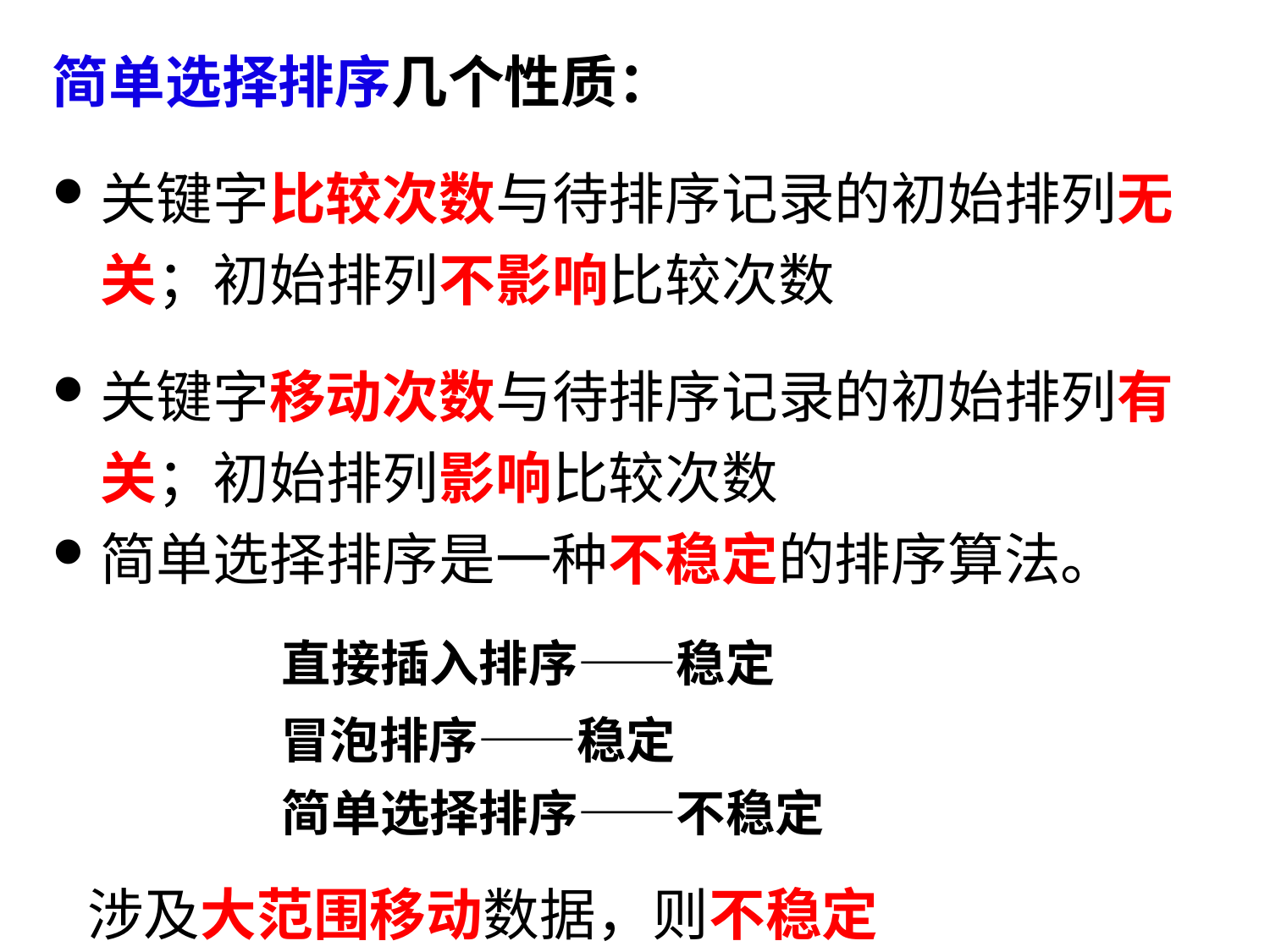

简单选择排序几个性质：
关键字比较次数与待排序记录的初始排列无关；初始排列不影响比较次数
关键字移动次数与待排序记录的初始排列有关；初始排列影响比较次数
简单选择排序是一种不稳定的排序算法。
直接插入排序——稳定
冒泡排序——稳定
简单选择排序——不稳定
涉及大范围移动数据，则不稳定